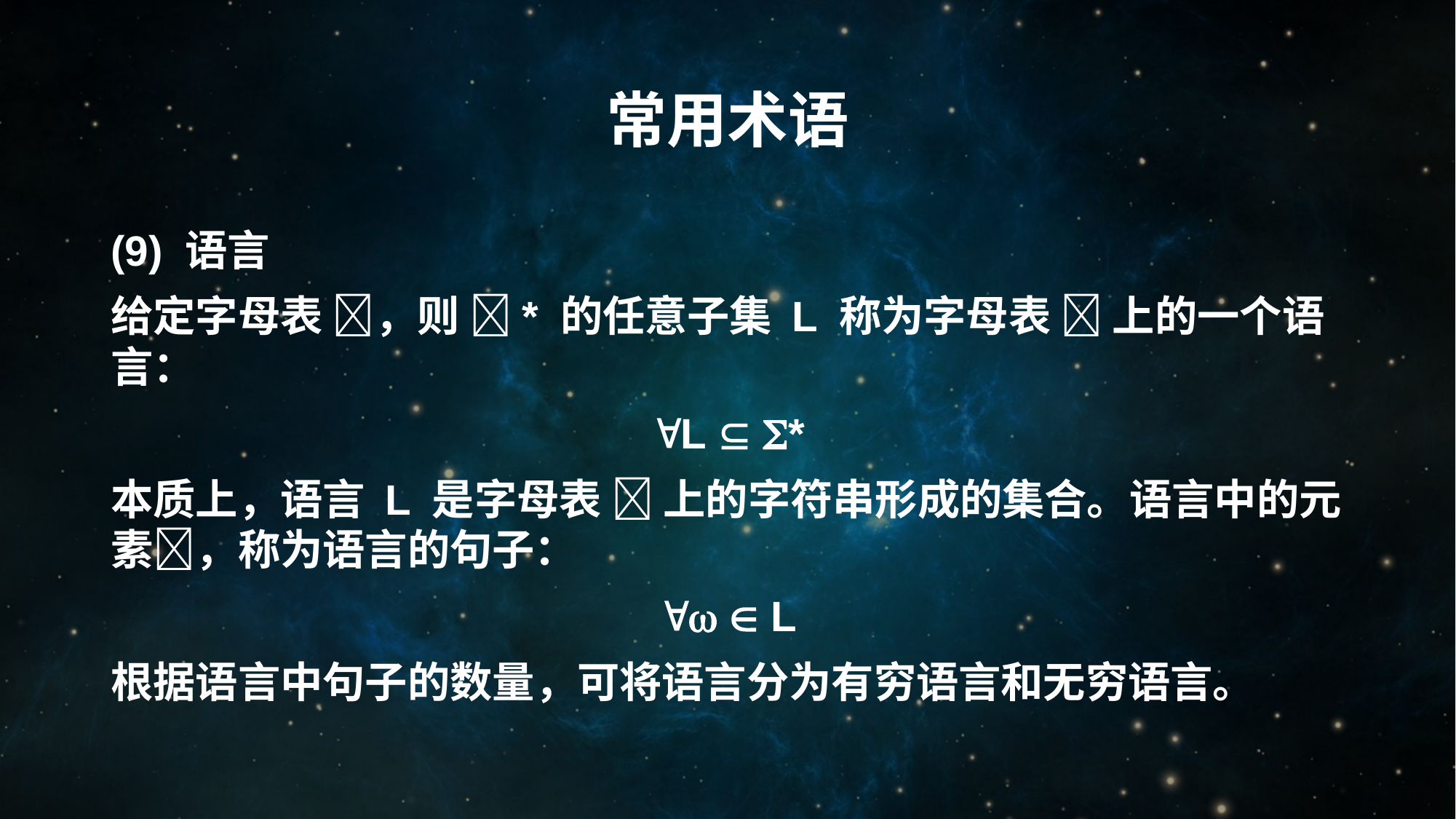

# 常用术语
(9) 语言
给定字母表 Σ，则 Σ* 的任意子集 L 称为字母表 Σ 上的一个语言：
∀L ⊆ Σ*
本质上，语言 L 是字母表 Σ 上的字符串形成的集合。语言中的元素ω，称为语言的句子：
∀ω ∈ L
根据语言中句子的数量，可将语言分为有穷语言和无穷语言。